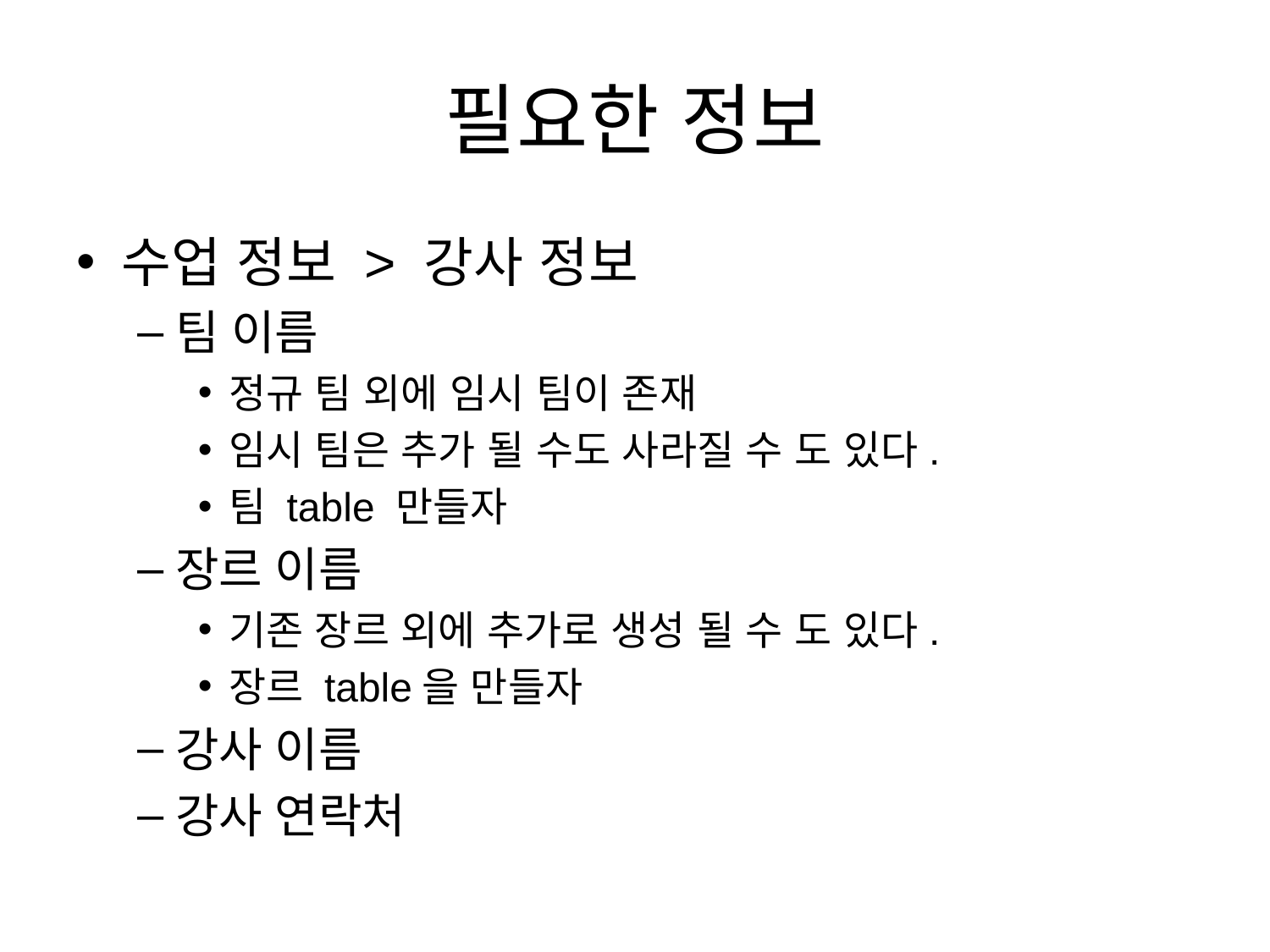

# 필요한 정보
수업 정보 > 강사 정보
팀 이름
정규 팀 외에 임시 팀이 존재
임시 팀은 추가 될 수도 사라질 수 도 있다.
팀 table 만들자
장르 이름
기존 장르 외에 추가로 생성 될 수 도 있다.
장르 table을 만들자
강사 이름
강사 연락처